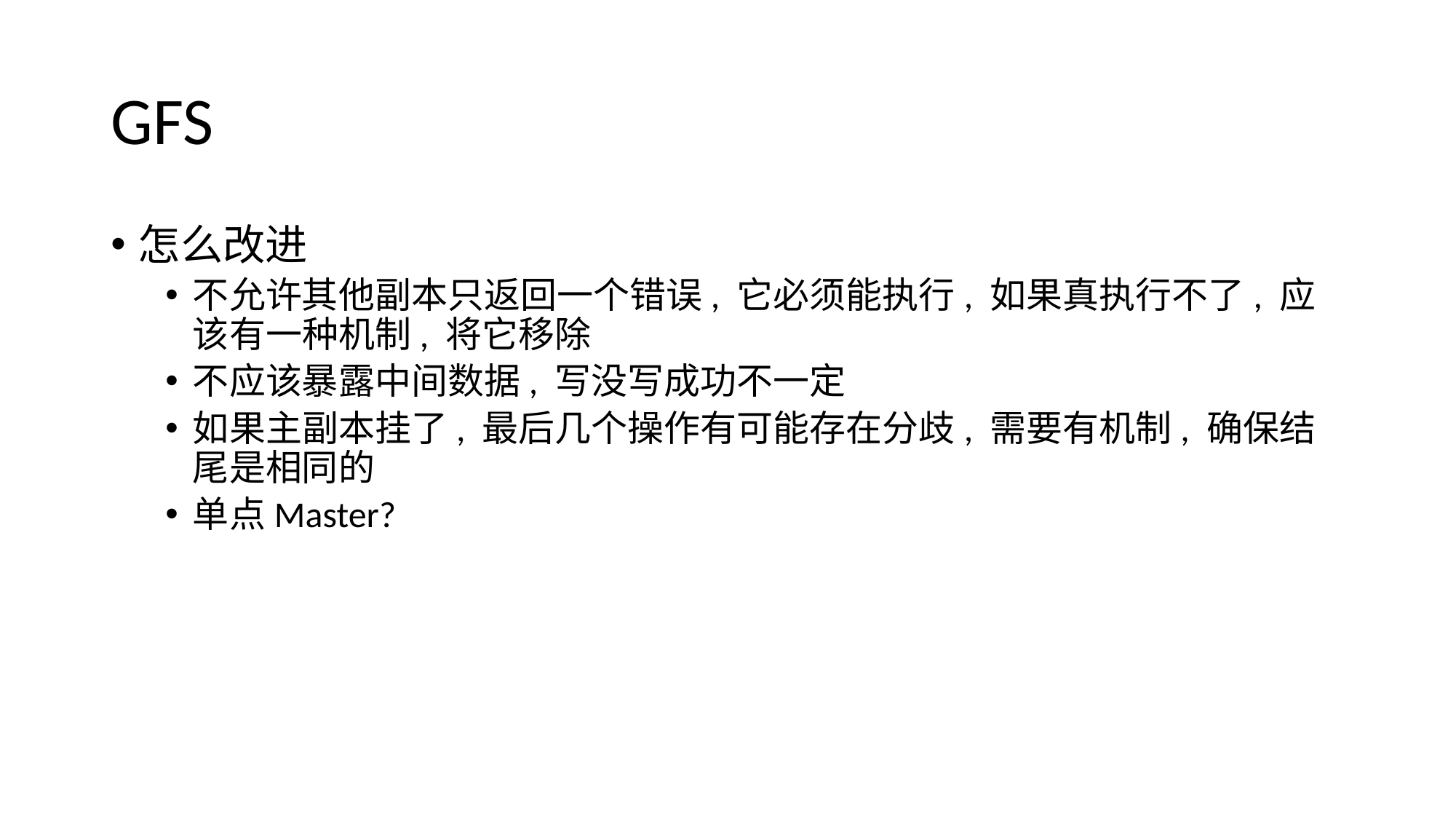

# GFS
怎么改进
不允许其他副本只返回一个错误, 它必须能执行, 如果真执行不了, 应该有一种机制, 将它移除
不应该暴露中间数据, 写没写成功不一定
如果主副本挂了, 最后几个操作有可能存在分歧, 需要有机制, 确保结尾是相同的
单点Master?